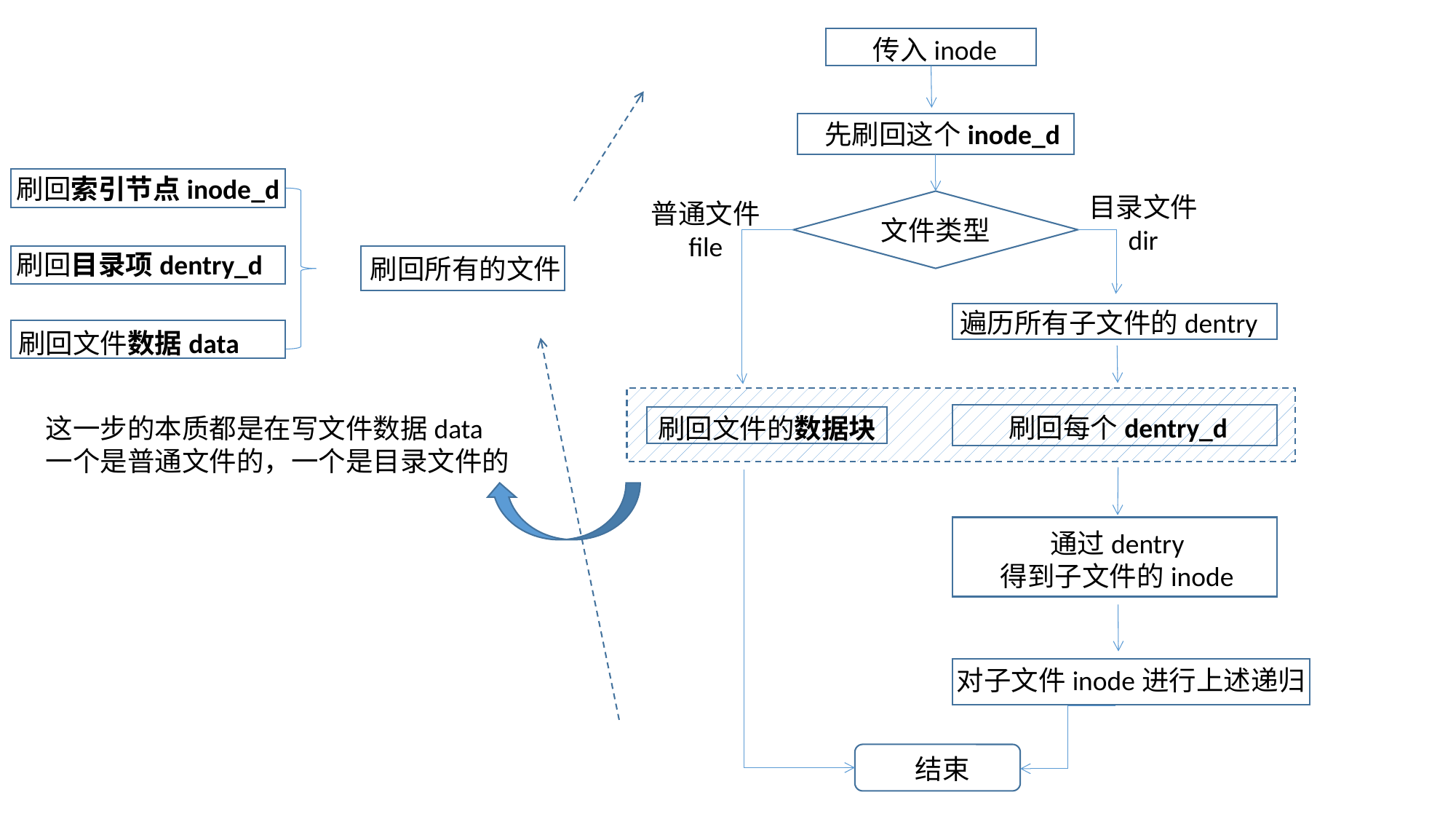

传入inode

先刷回这个inode_d

刷回索引节点inode_d

目录文件
dir

普通文件
file
文件类型
刷回目录项dentry_d

刷回所有的文件
遍历所有子文件的dentry

刷回文件数据data

刷回每个dentry_d
这一步的本质都是在写文件数据data
一个是普通文件的，一个是目录文件的
刷回文件的数据块

通过dentry
得到子文件的inode
对子文件inode进行上述递归

结束